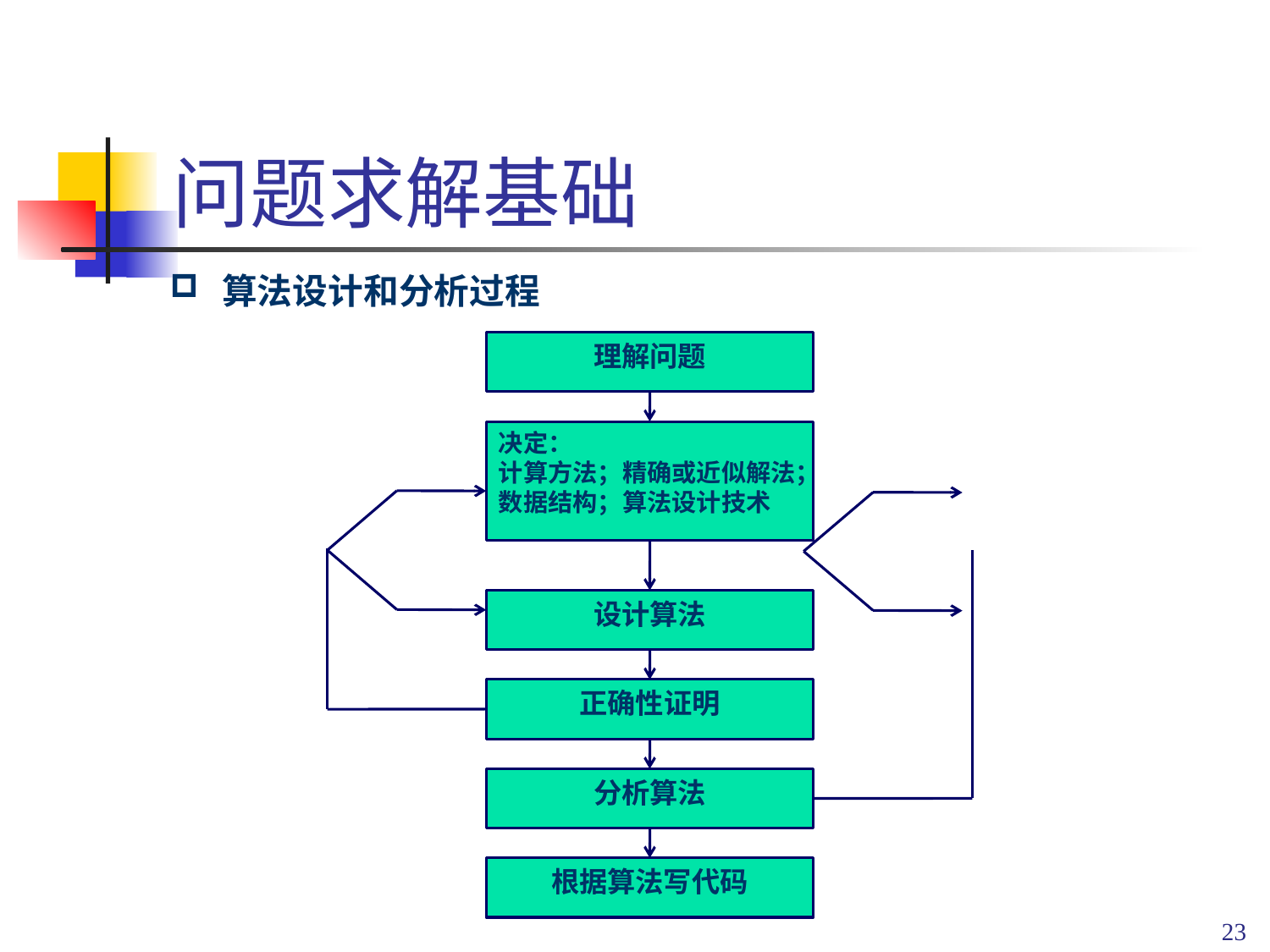

# 问题求解基础
  算法设计和分析过程
理解问题
决定：
计算方法；精确或近似解法；数据结构；算法设计技术
设计算法
正确性证明
分析算法
根据算法写代码
23